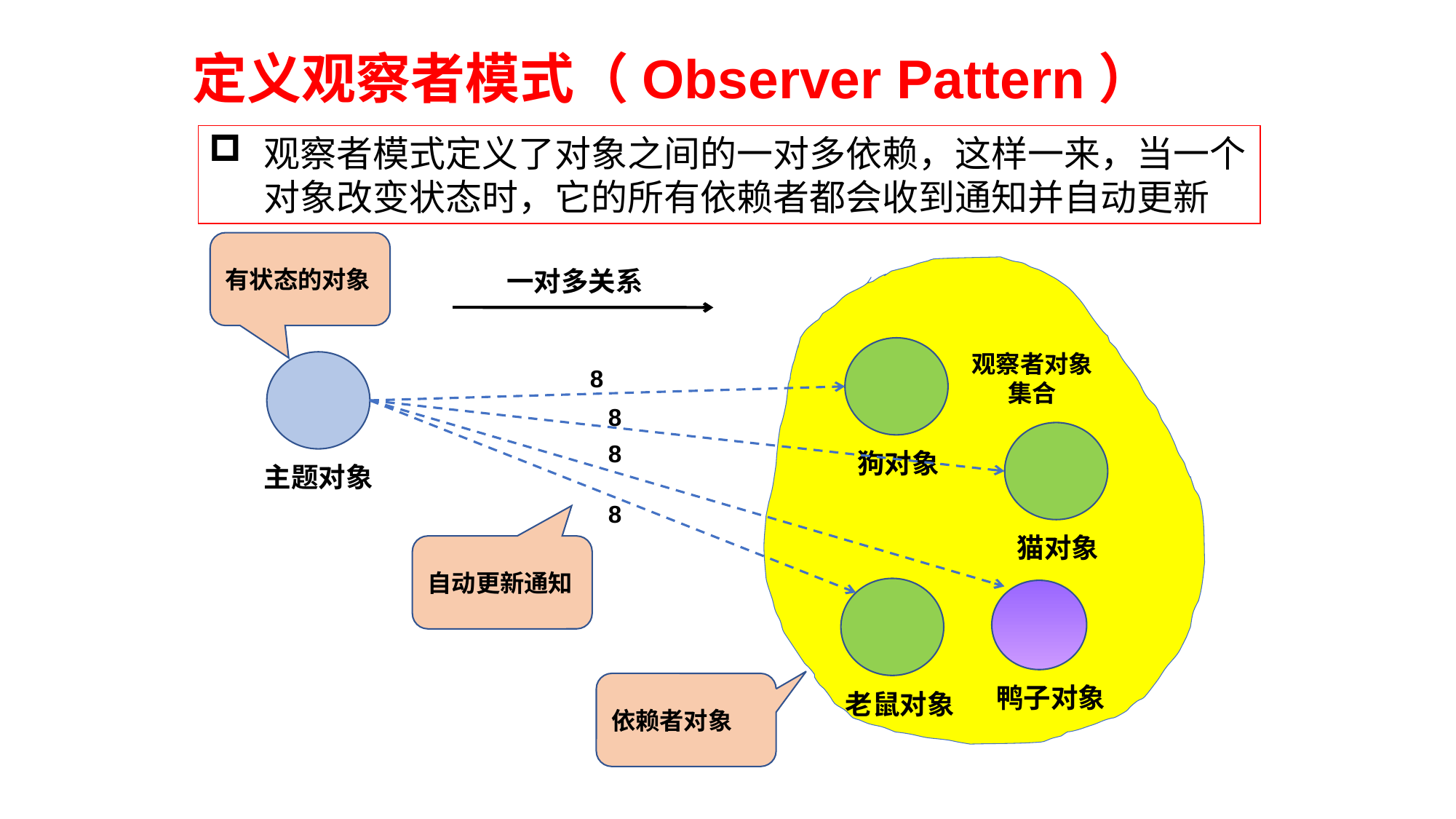

定义观察者模式（Observer Pattern）
观察者模式定义了对象之间的一对多依赖，这样一来，当一个对象改变状态时，它的所有依赖者都会收到通知并自动更新
有状态的对象

狗对象

猫对象

老鼠对象
观察者对象
集合
一对多关系

主题对象
8
8
8
8
自动更新通知

鸭子对象
依赖者对象
215